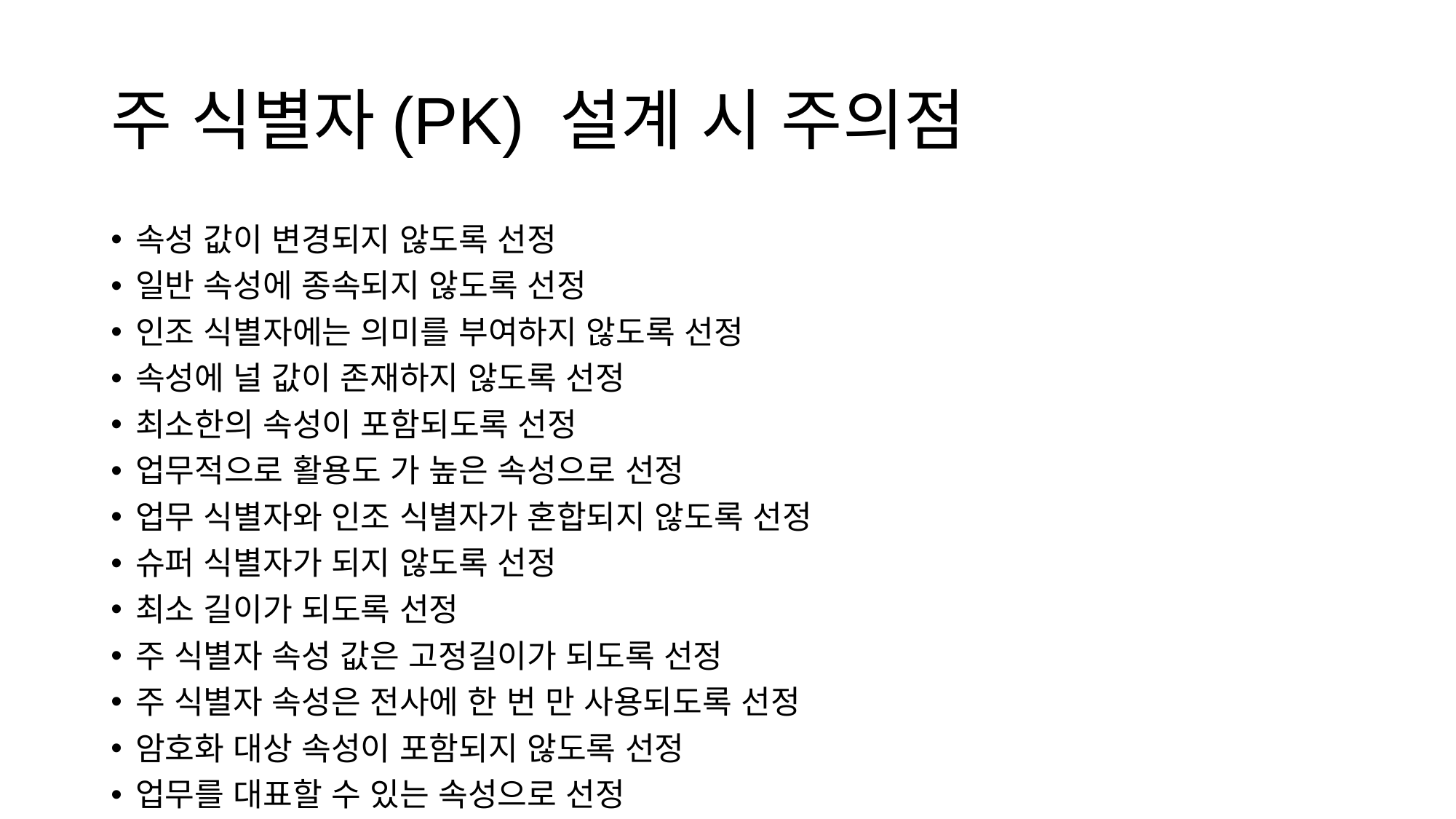

# 주 식별자(PK) 설계 시 주의점
속성 값이 변경되지 않도록 선정
일반 속성에 종속되지 않도록 선정
인조 식별자에는 의미를 부여하지 않도록 선정
속성에 널 값이 존재하지 않도록 선정
최소한의 속성이 포함되도록 선정
업무적으로 활용도 가 높은 속성으로 선정
업무 식별자와 인조 식별자가 혼합되지 않도록 선정
슈퍼 식별자가 되지 않도록 선정
최소 길이가 되도록 선정
주 식별자 속성 값은 고정길이가 되도록 선정
주 식별자 속성은 전사에 한 번 만 사용되도록 선정
암호화 대상 속성이 포함되지 않도록 선정
업무를 대표할 수 있는 속성으로 선정